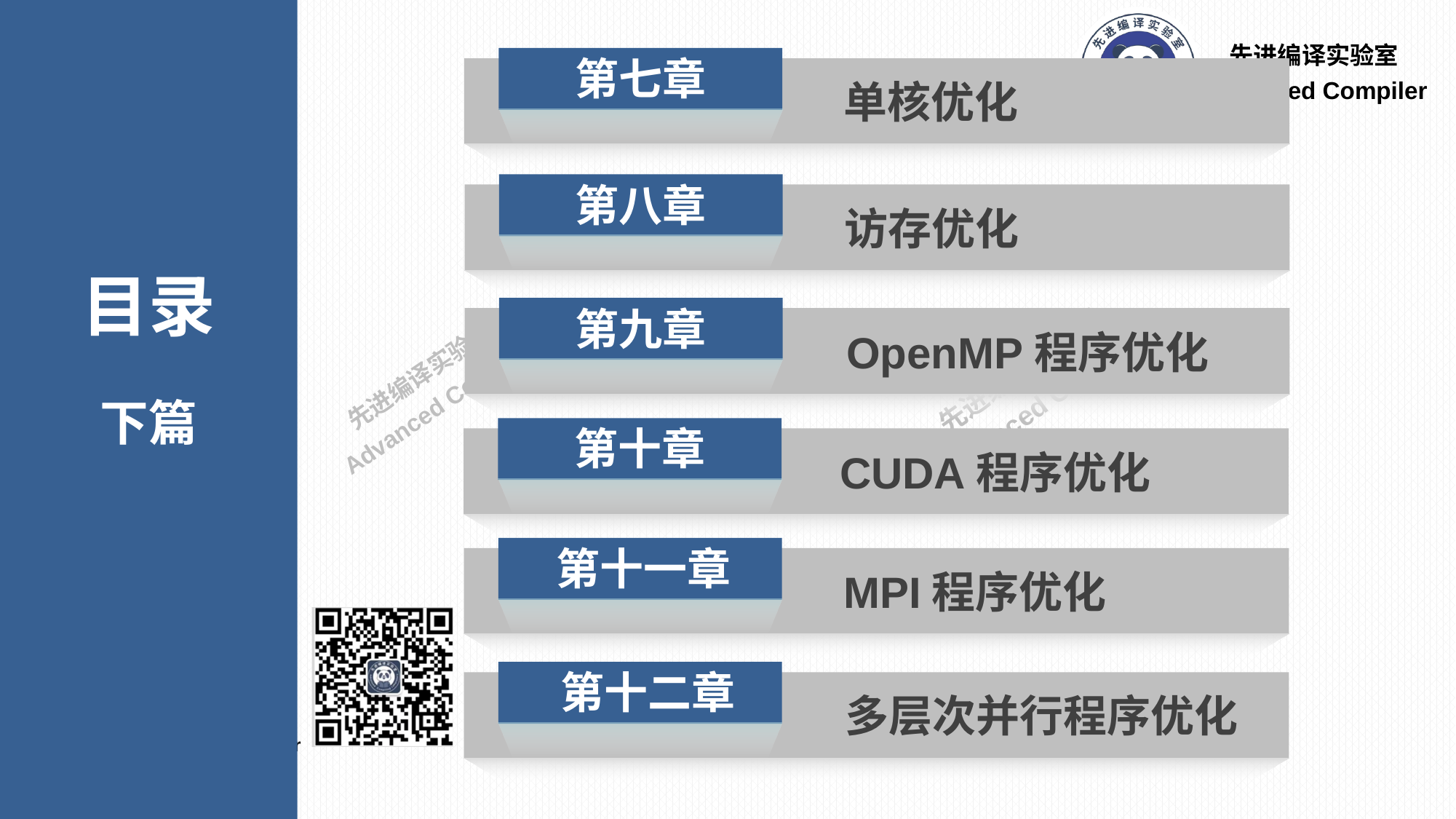

第七章

单核优化
第八章

访存优化
目录
第九章

OpenMP程序优化
下篇
第十章

CUDA程序优化
第十一章

MPI程序优化
第十二章

多层次并行程序优化